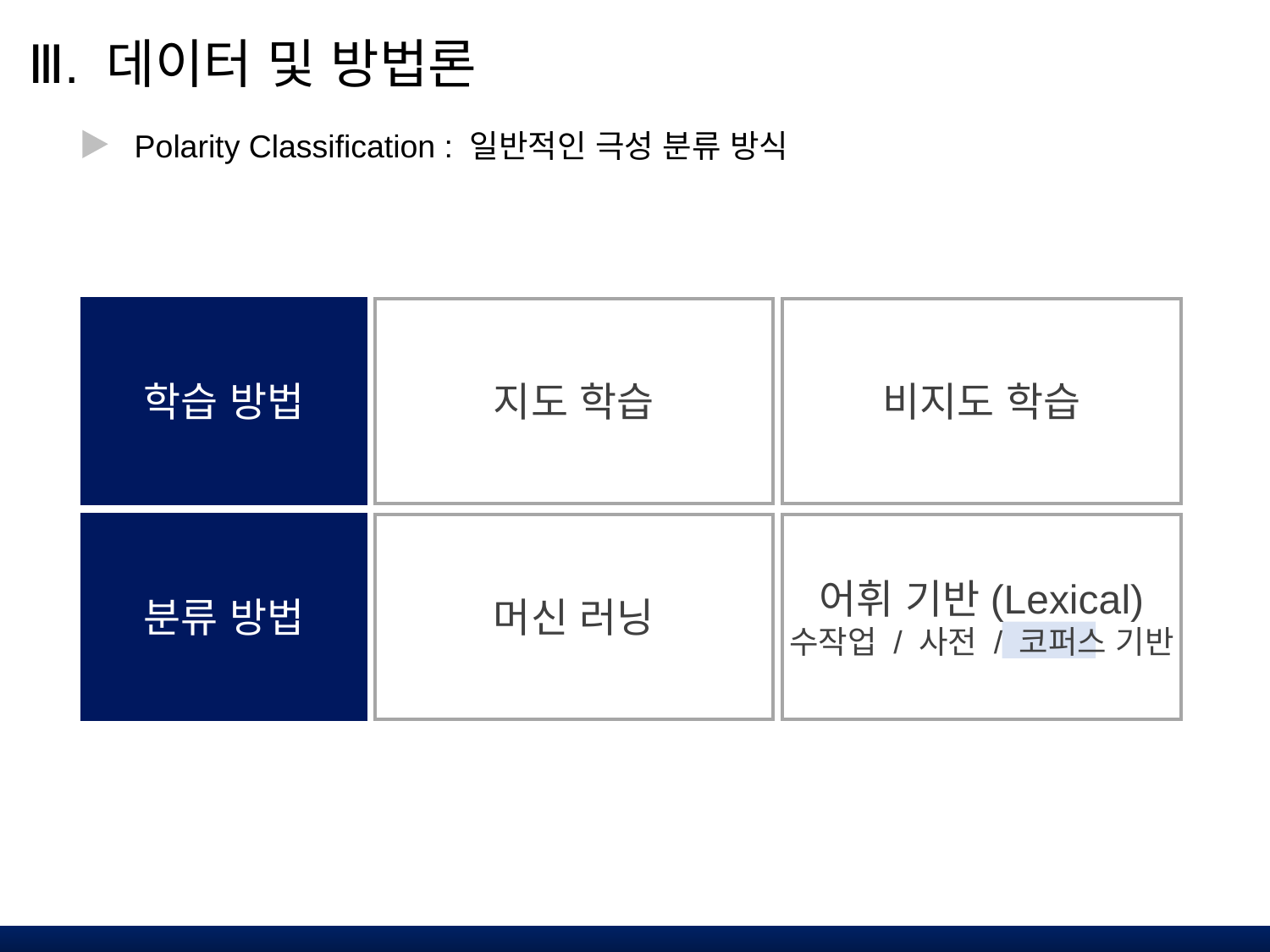

Ⅲ. 데이터 및 방법론
Polarity Classification : 일반적인 극성 분류 방식

학습 방법
지도 학습
비지도 학습

어휘 기반(Lexical)
수작업 / 사전 / 코퍼스 기반
분류 방법
머신 러닝